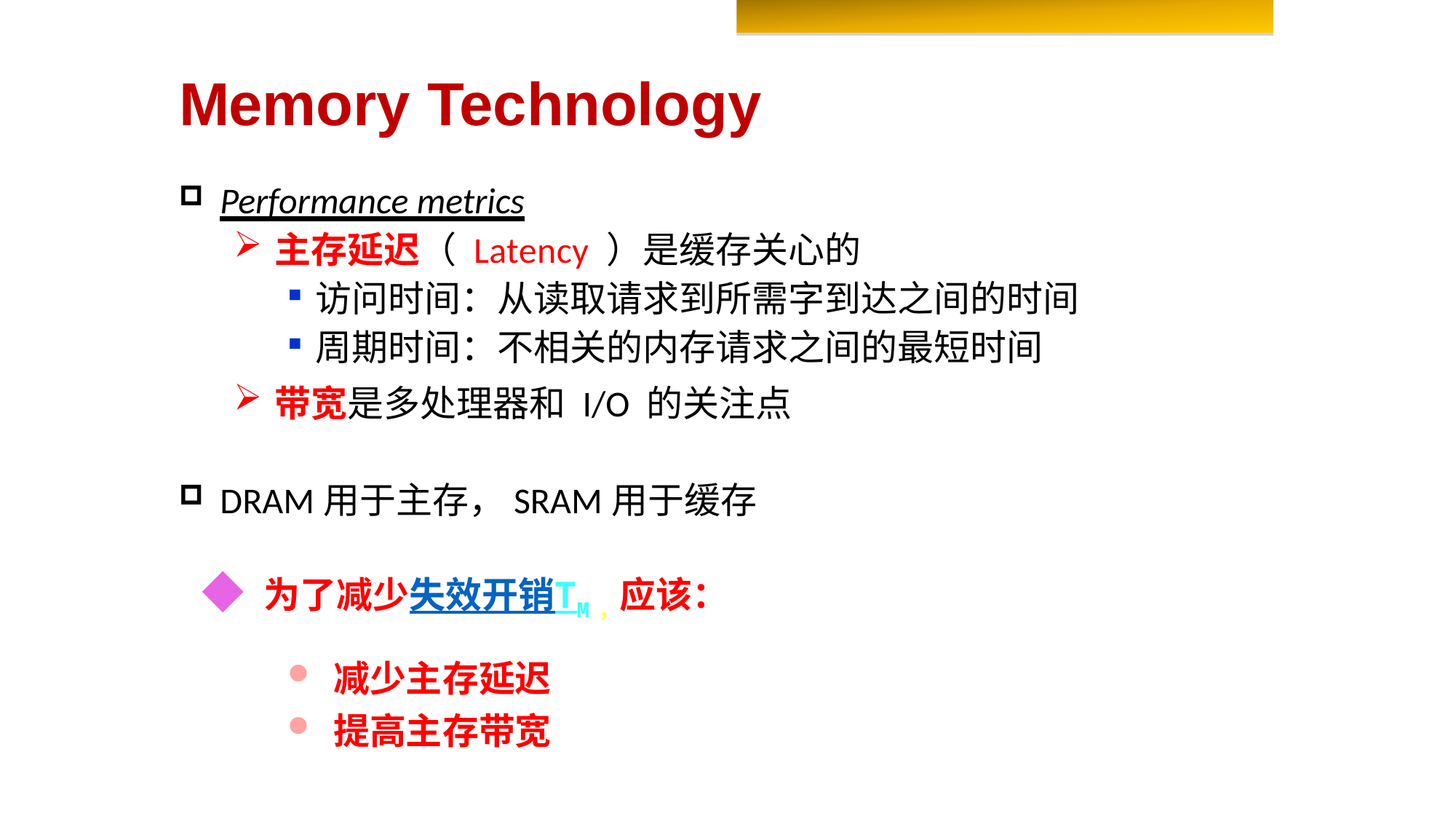

Memory Hierarchy Design

# Memory Technology
Performance metrics
主存延迟（ Latency ）是缓存关心的
访问时间：从读取请求到所需字到达之间的时间
周期时间：不相关的内存请求之间的最短时间
带宽是多处理器和 I/O 的关注点

DRAM用于主存，SRAM用于缓存
◆ 为了减少失效开销TM，应该：
 减少主存延迟
 提高主存带宽